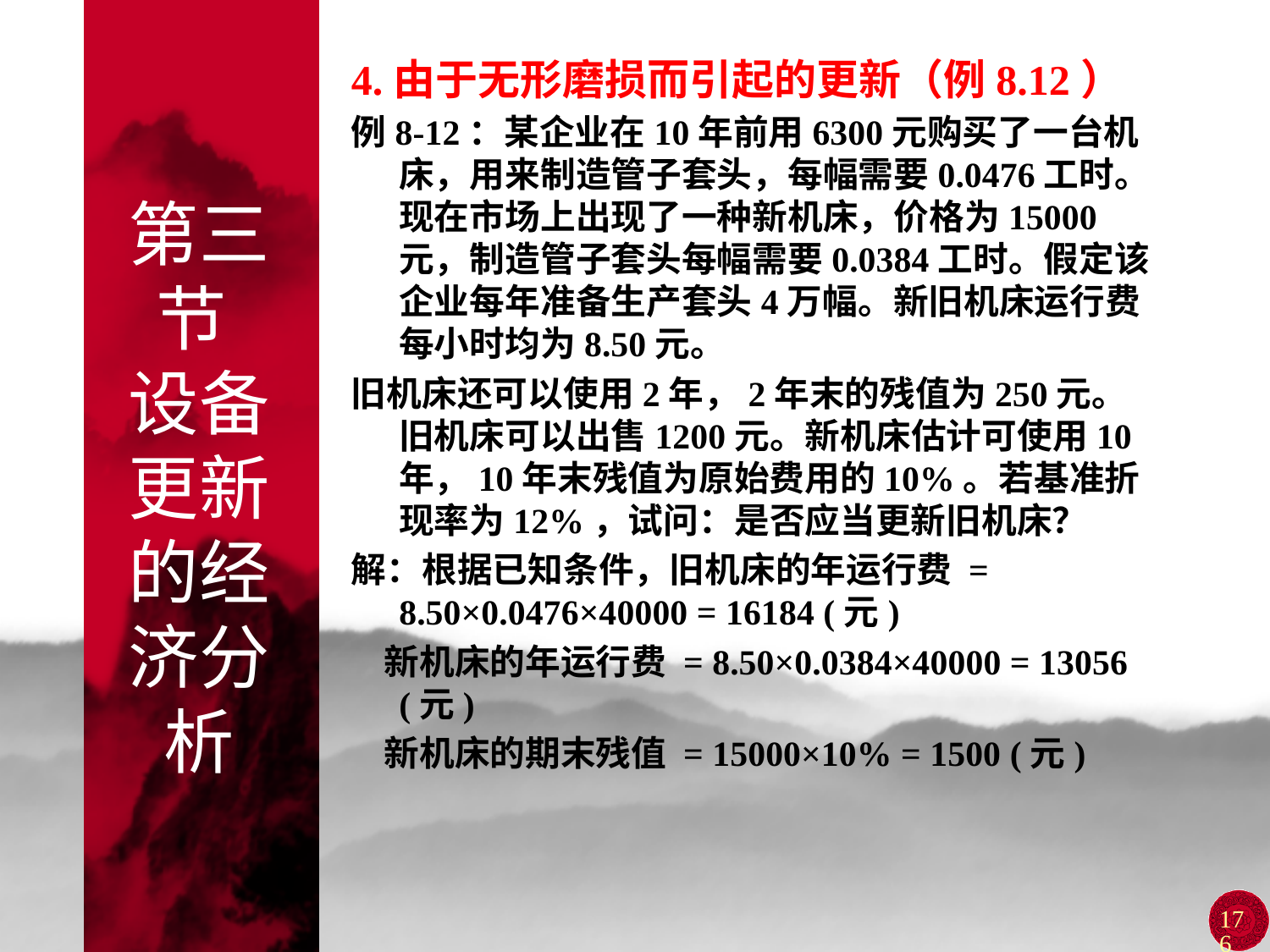

# 第三节  设备更新的经济分析
4.由于无形磨损而引起的更新（例8.12）
例8-12：某企业在10年前用6300元购买了一台机床，用来制造管子套头，每幅需要0.0476工时。现在市场上出现了一种新机床，价格为15000元，制造管子套头每幅需要0.0384工时。假定该企业每年准备生产套头4万幅。新旧机床运行费每小时均为8.50元。
旧机床还可以使用2年，2年末的残值为250元。旧机床可以出售1200元。新机床估计可使用10年，10年末残值为原始费用的10%。若基准折现率为12%，试问：是否应当更新旧机床？
解：根据已知条件，旧机床的年运行费 = 8.50×0.0476×40000 = 16184 (元)
   新机床的年运行费 = 8.50×0.0384×40000 = 13056 (元)
   新机床的期末残值 = 15000×10% = 1500 (元)
176